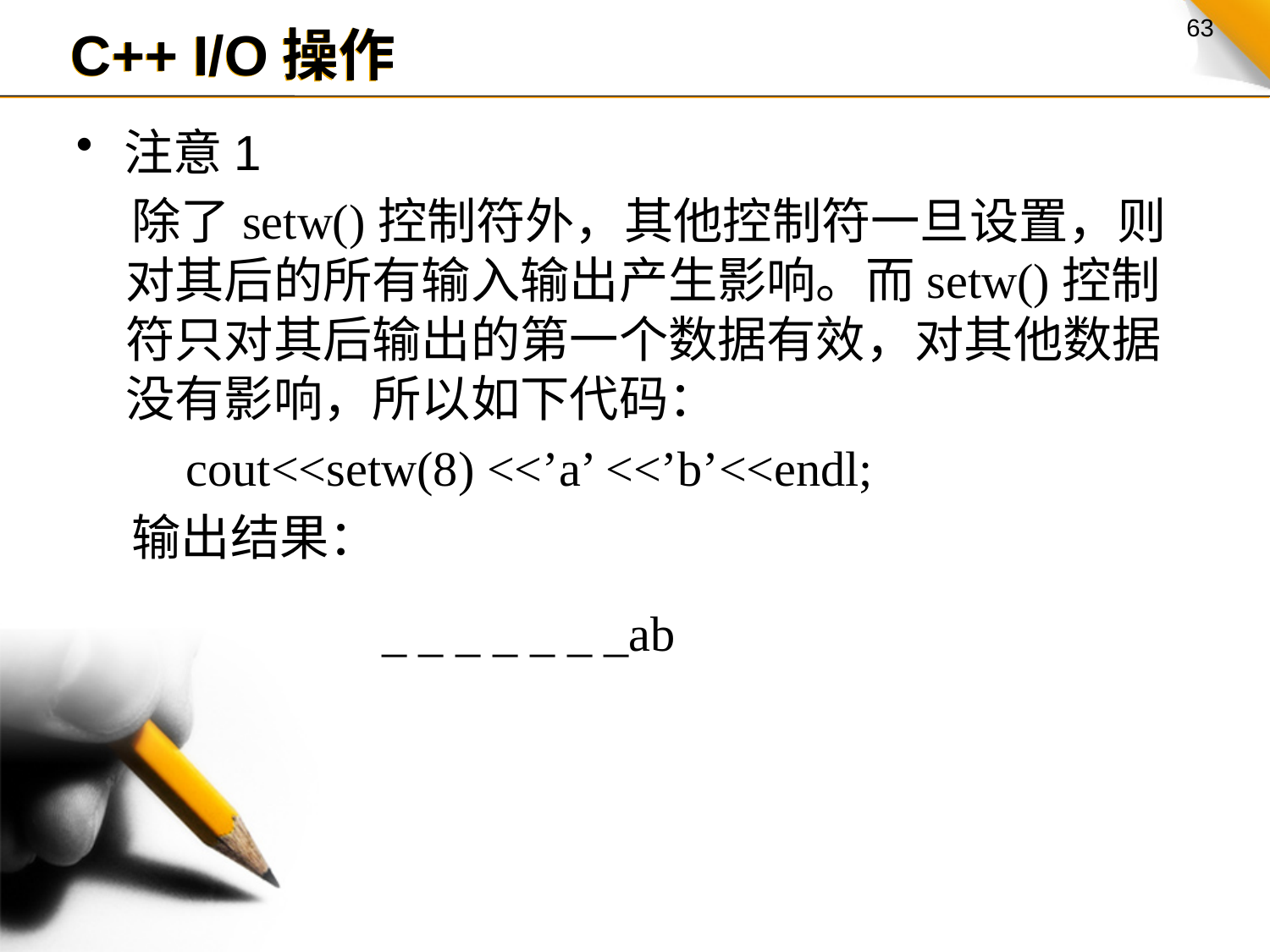

C++ I/O操作
注意1
    除了setw()控制符外，其他控制符一旦设置，则对其后的所有输入输出产生影响。而setw()控制符只对其后输出的第一个数据有效，对其他数据没有影响，所以如下代码：
        cout<<setw(8) <<’a’ <<’b’<<endl;
    输出结果：

 _ _ _ _ _ _ _ab